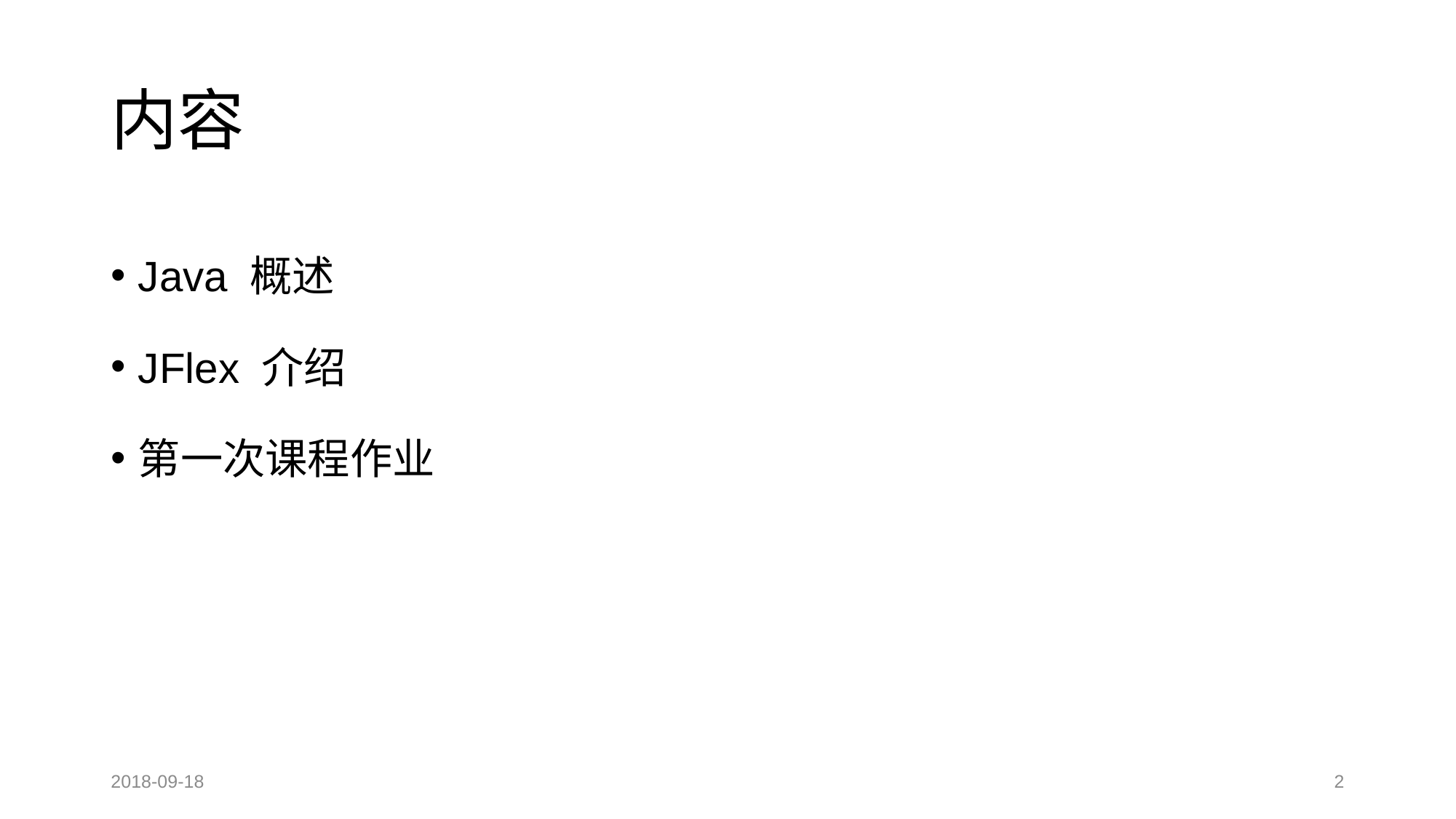

# 内容
Java 概述
JFlex 介绍
第一次课程作业
2018-09-18
2